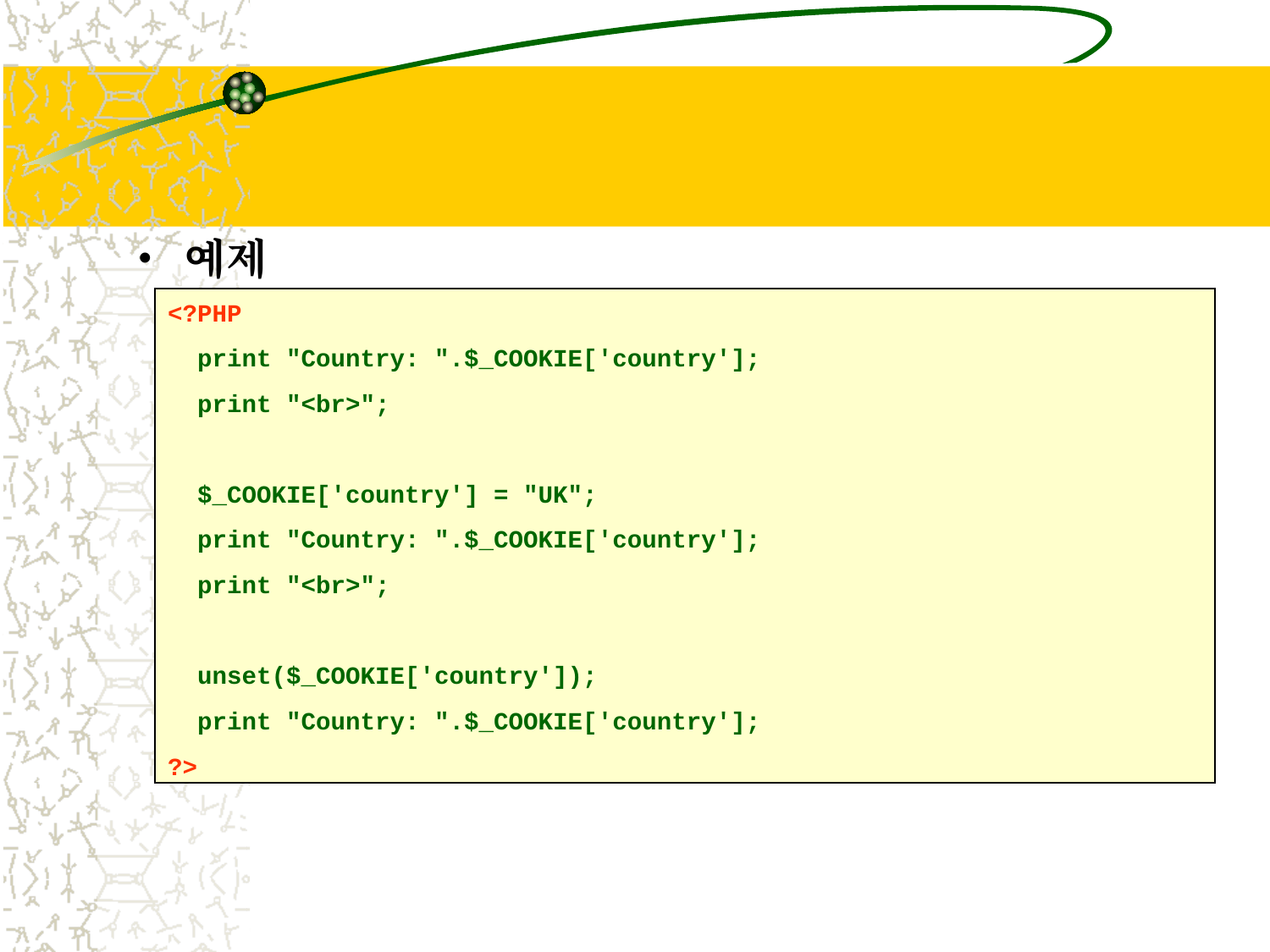

#
예제
<?PHP
  print "Country: ".$_COOKIE['country'];
  print "<br>";

  $_COOKIE['country'] = "UK";
  print "Country: ".$_COOKIE['country'];
  print "<br>";

  unset($_COOKIE['country']);
  print "Country: ".$_COOKIE['country'];
?>